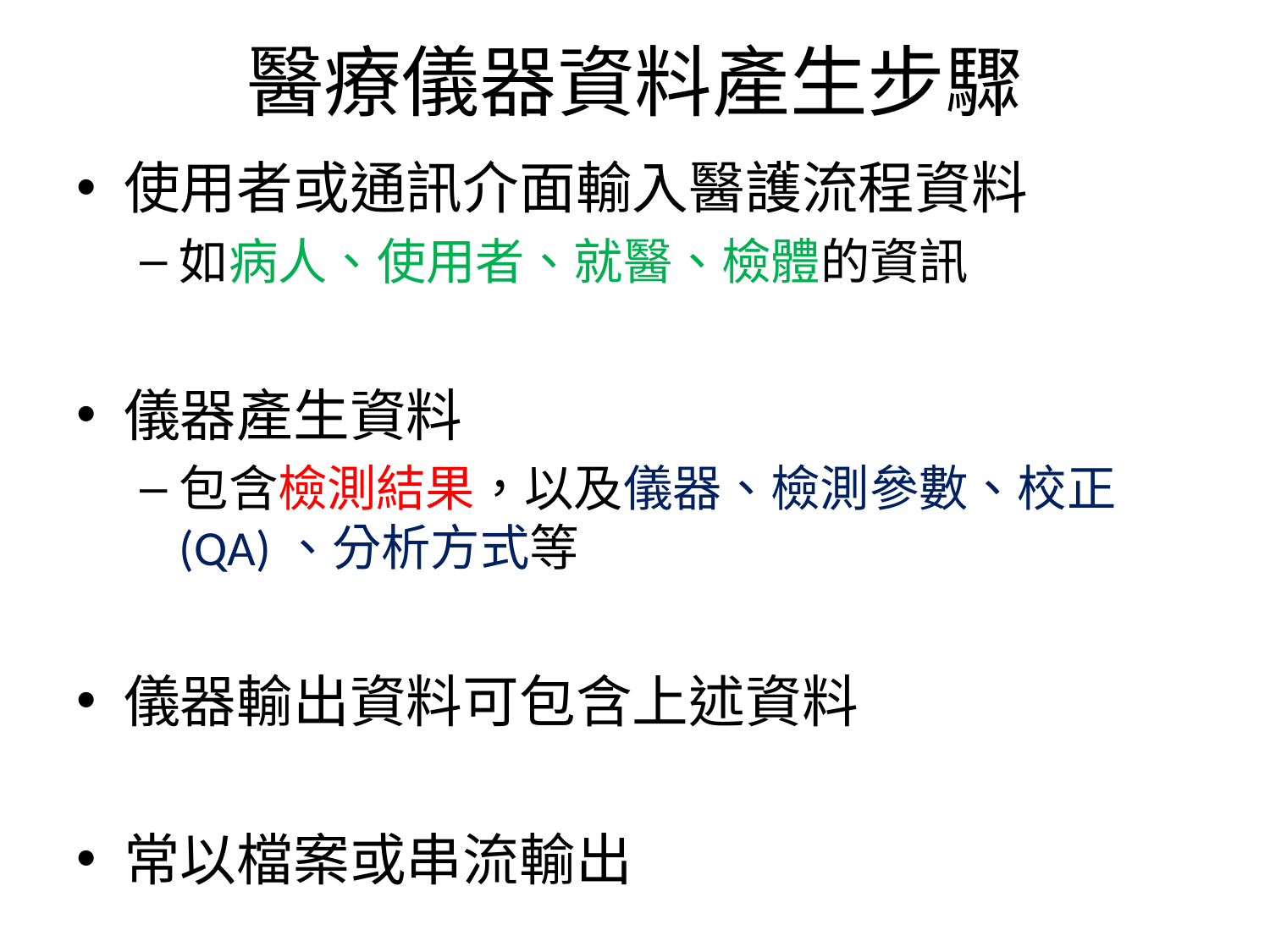

# 醫療儀器資料產生步驟
使用者或通訊介面輸入醫護流程資料
如病人、使用者、就醫、檢體的資訊

儀器產生資料
包含檢測結果，以及儀器、檢測參數、校正(QA)、分析方式等

儀器輸出資料可包含上述資料

常以檔案或串流輸出